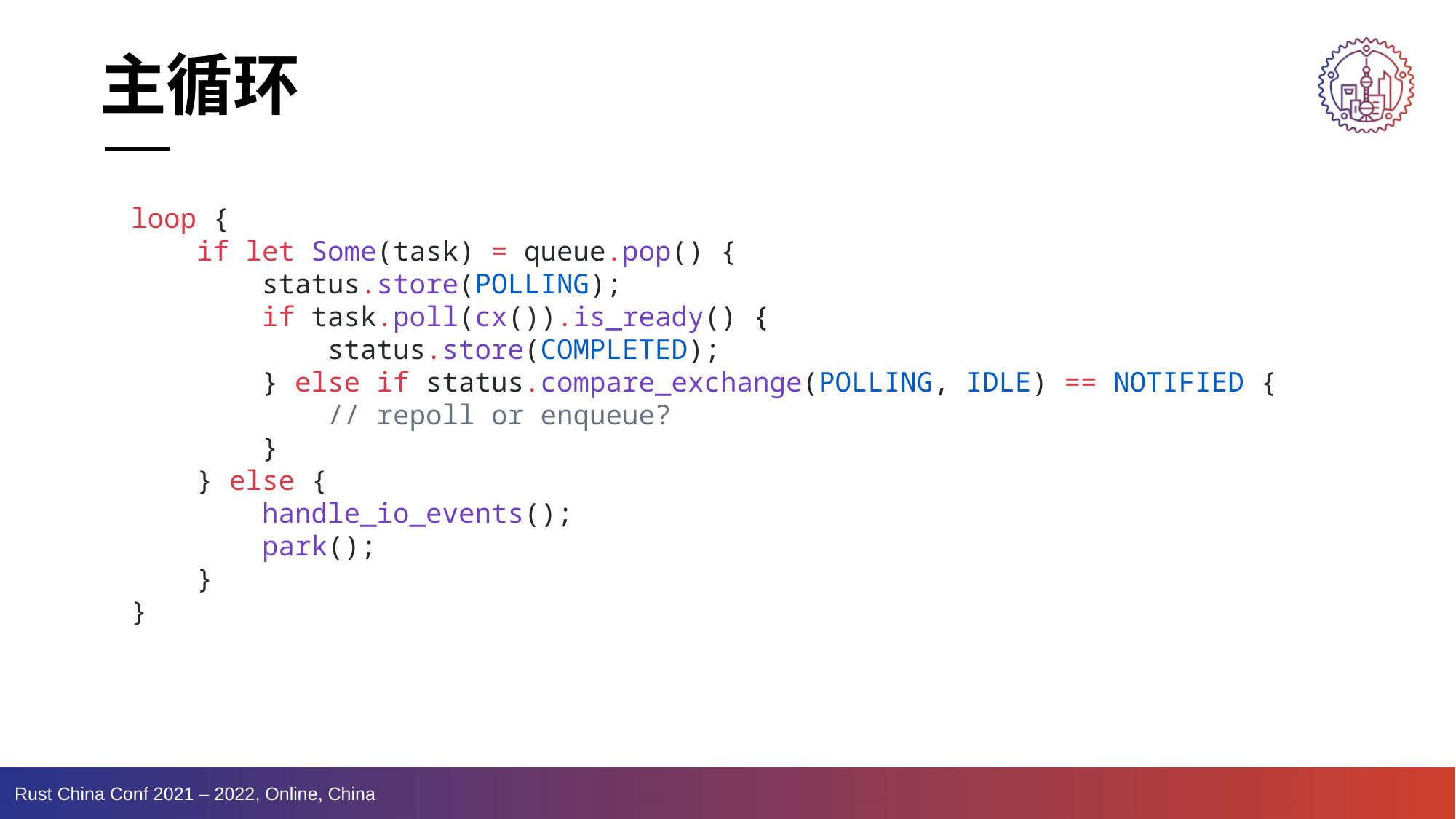

主循环
loop {
    if let Some(task) = queue.pop() {
        status.store(POLLING);
        if task.poll(cx()).is_ready() {
            status.store(COMPLETED);
        } else if status.compare_exchange(POLLING, IDLE) == NOTIFIED {
            // repoll or enqueue?
        }
    } else {
        handle_io_events();
        park();
    }
}